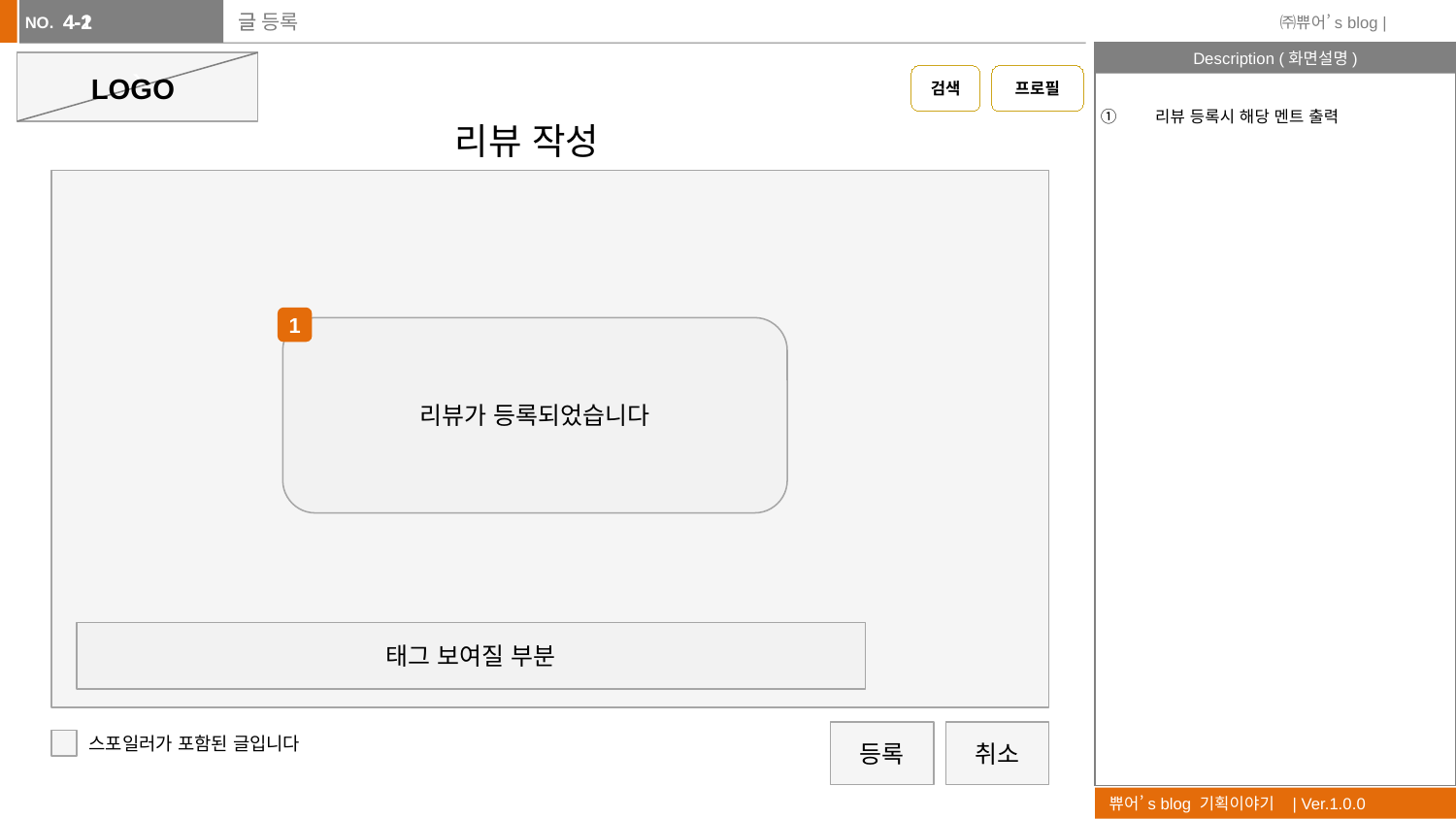

4-1
4-2
# 글
글 등록
`
LOGO
검색
프로필

리뷰 등록시 해당 멘트 출력
리뷰 작성

1
리뷰가 등록되었습니다
태그 보여질 부분
취소
등록
스포일러가 포함된 글입니다